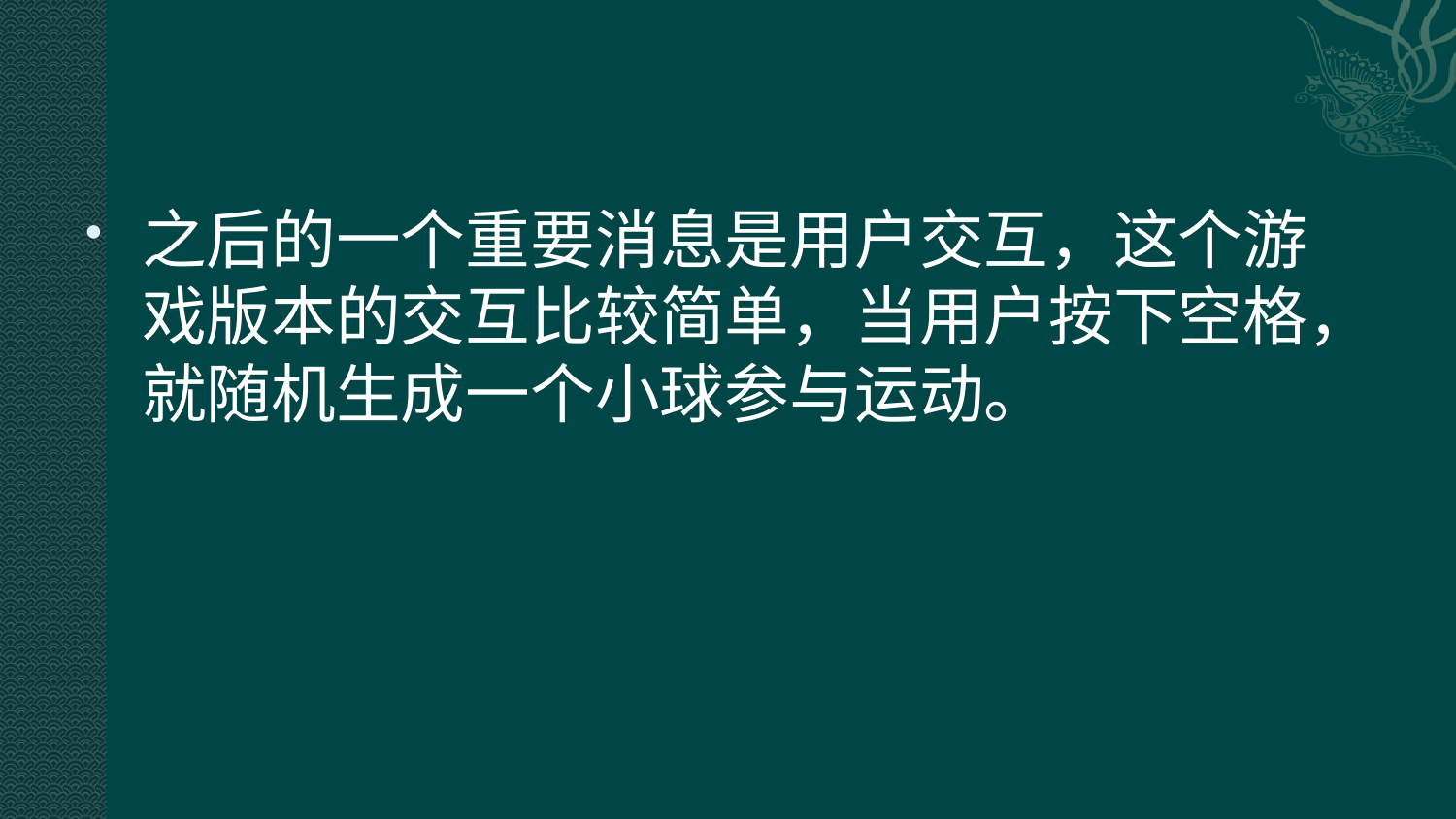

#
之后的一个重要消息是用户交互，这个游戏版本的交互比较简单，当用户按下空格，就随机生成一个小球参与运动。